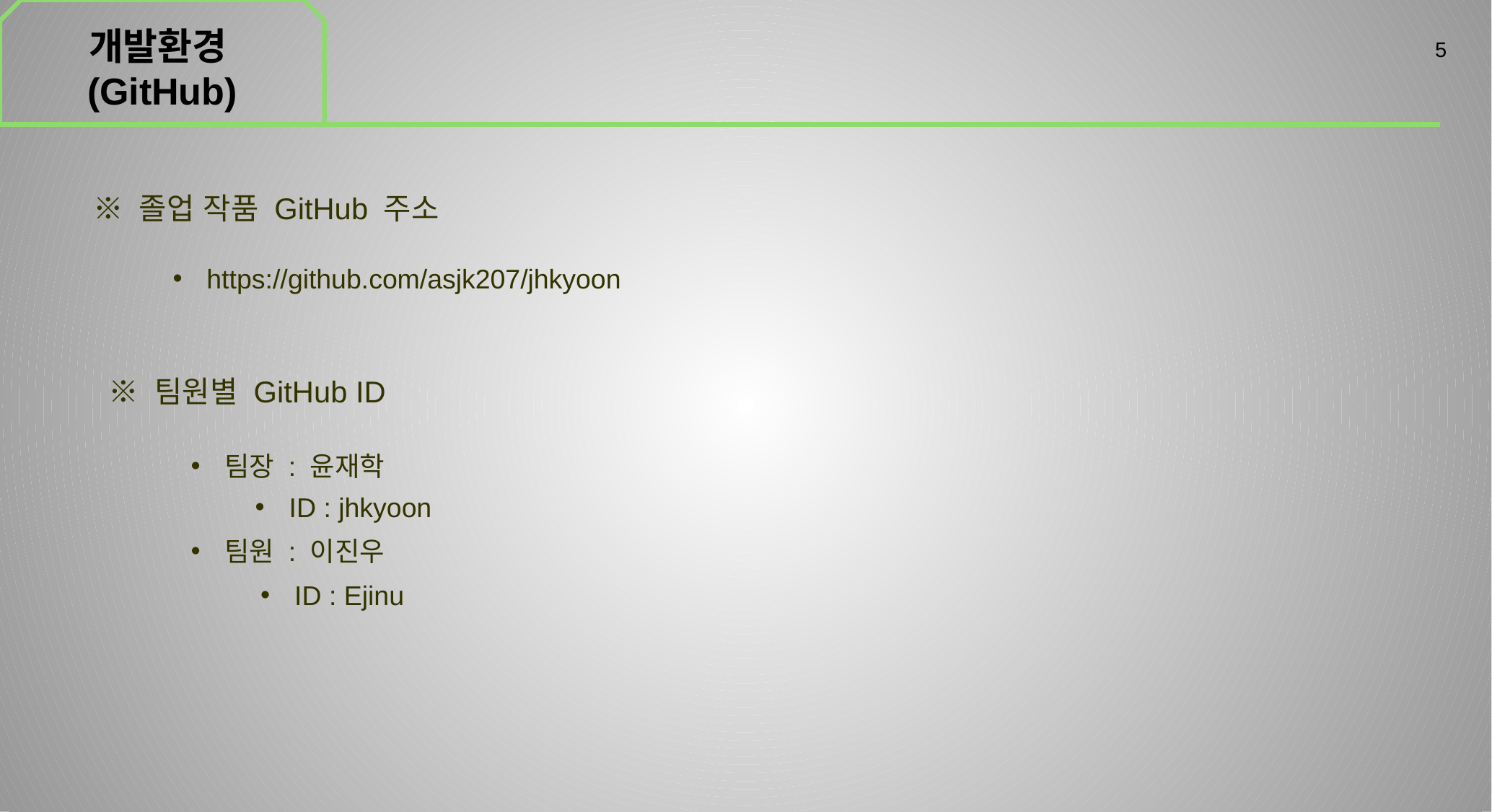

개발환경(GitHub)
5
※ 졸업 작품 GitHub 주소

https://github.com/asjk207/jhkyoon
※ 팀원별 GitHub ID
팀장 : 윤재학
ID : jhkyoon
팀원 : 이진우
ID : Ejinu